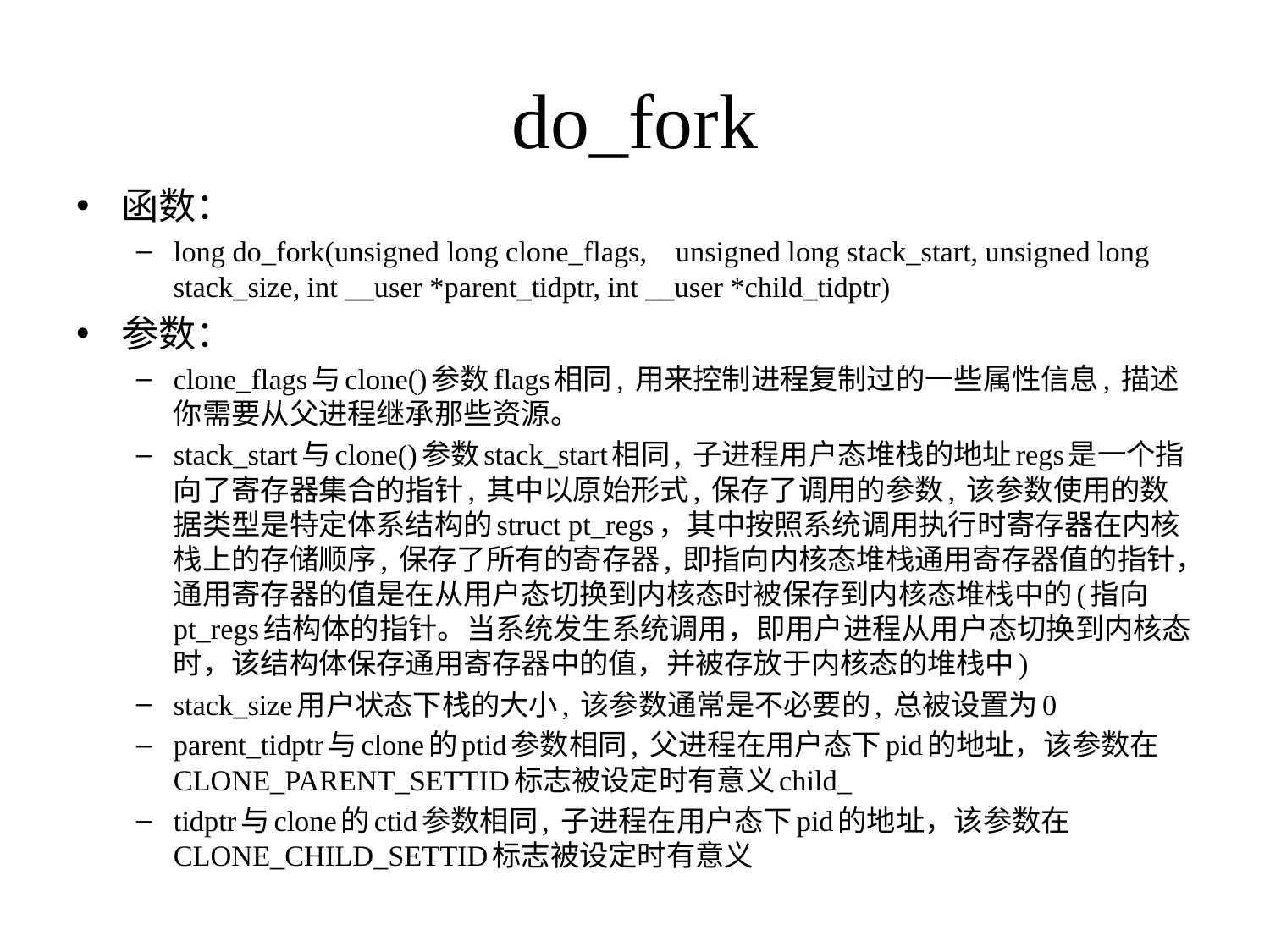

# do_fork
函数：
long do_fork(unsigned long clone_flags,    unsigned long stack_start, unsigned long stack_size, int __user *parent_tidptr, int __user *child_tidptr)
参数：
clone_flags与clone()参数flags相同, 用来控制进程复制过的一些属性信息, 描述你需要从父进程继承那些资源。
stack_start与clone()参数stack_start相同, 子进程用户态堆栈的地址regs是一个指向了寄存器集合的指针, 其中以原始形式, 保存了调用的参数, 该参数使用的数据类型是特定体系结构的struct pt_regs，其中按照系统调用执行时寄存器在内核栈上的存储顺序, 保存了所有的寄存器, 即指向内核态堆栈通用寄存器值的指针，通用寄存器的值是在从用户态切换到内核态时被保存到内核态堆栈中的(指向pt_regs结构体的指针。当系统发生系统调用，即用户进程从用户态切换到内核态时，该结构体保存通用寄存器中的值，并被存放于内核态的堆栈中)
stack_size用户状态下栈的大小, 该参数通常是不必要的, 总被设置为0
parent_tidptr与clone的ptid参数相同, 父进程在用户态下pid的地址，该参数在CLONE_PARENT_SETTID标志被设定时有意义child_
tidptr与clone的ctid参数相同, 子进程在用户态下pid的地址，该参数在CLONE_CHILD_SETTID标志被设定时有意义